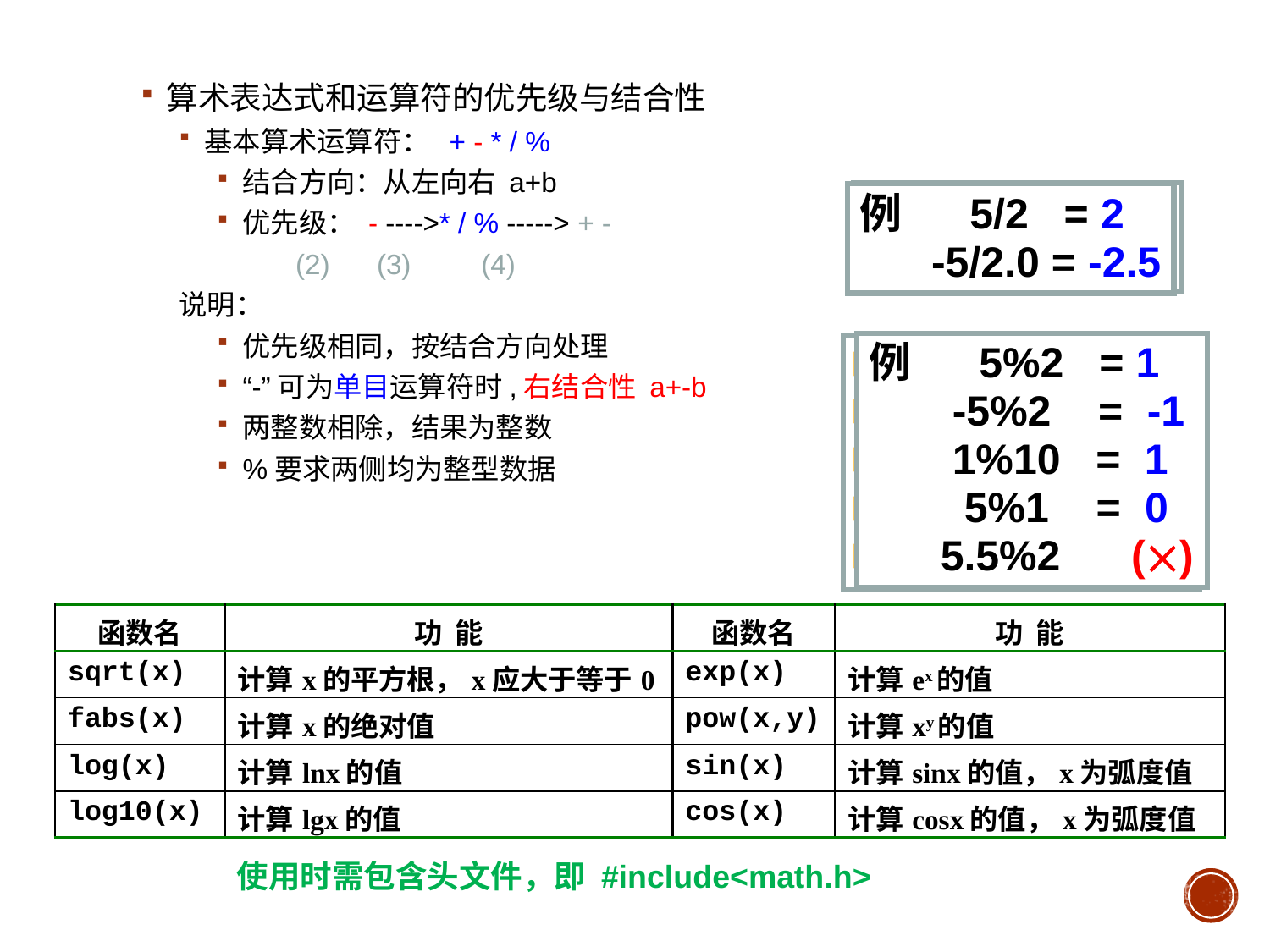

算术表达式和运算符的优先级与结合性
基本算术运算符：  + - * / %
结合方向：从左向右 a+b
优先级： - ---->* / % -----> + -
          (2)      (3)         (4)
说明：
优先级相同，按结合方向处理
“-”可为单目运算符时,右结合性 a+-b
两整数相除，结果为整数
%要求两侧均为整型数据

例      5/2   =
       -5/2.0  =
例      5/2   = 2
      -5/2.0 = -2.5
例      5%2   = 1
       -5%2    =  -1
       1%10   =  1
        5%1    =  0
      5.5%2      (×)
例      5%2   =
       -5%2    =
       1%10   =
        5%1    =
      5.5%2
| 函数名 | 功 能 | 函数名 | 功 能 |
| --- | --- | --- | --- |
| sqrt(x) | 计算x的平方根，x应大于等于0 | exp(x) | 计算ex的值 |
| fabs(x) | 计算x的绝对值 | pow(x,y) | 计算xy的值 |
| log(x) | 计算lnx的值 | sin(x) | 计算sinx的值，x为弧度值 |
| log10(x) | 计算lgx的值 | cos(x) | 计算cosx的值，x为弧度值 |
使用时需包含头文件，即 #include<math.h>

39